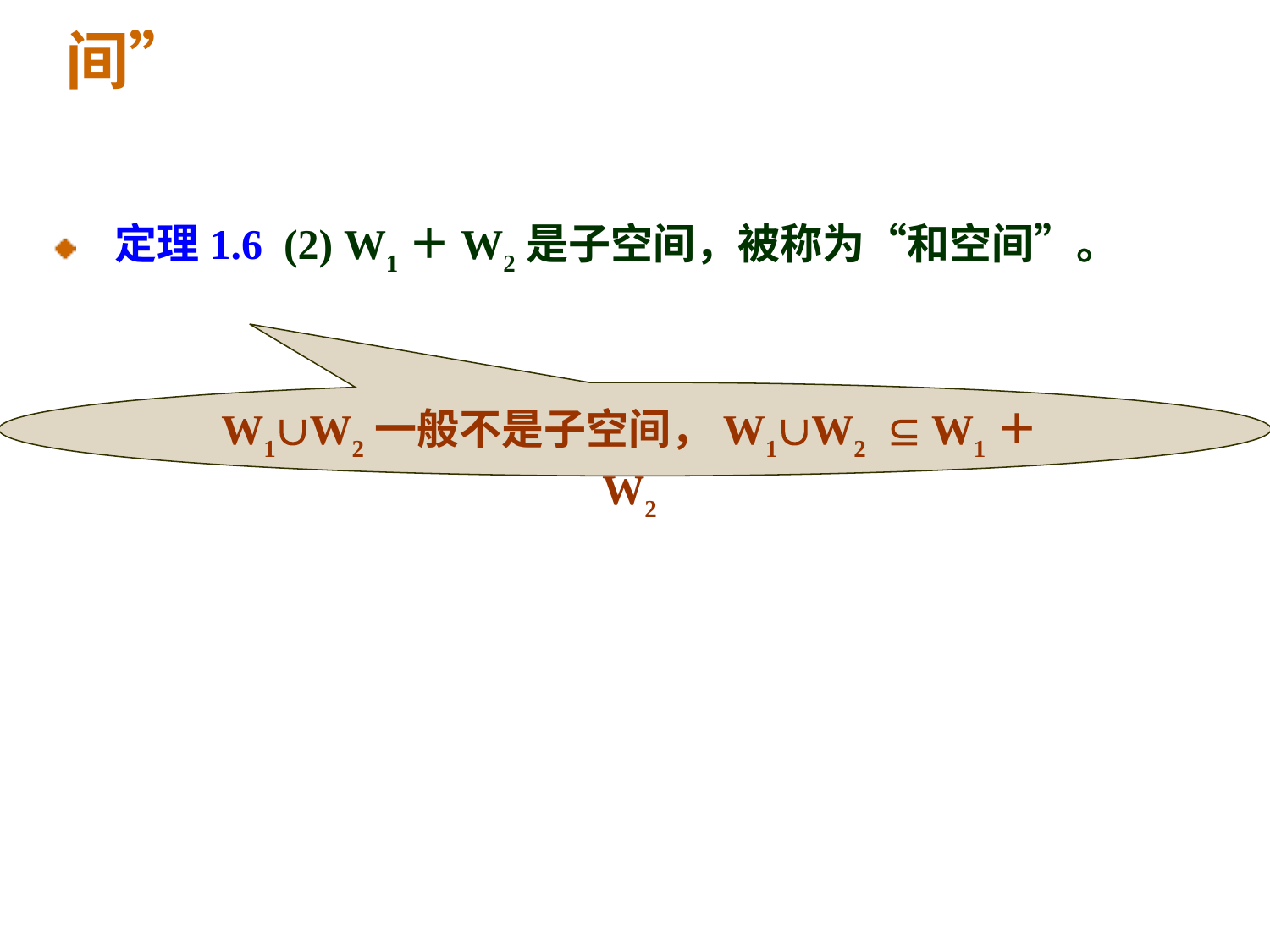

# 2、子空间的运算：“交空间”与“和空间”
   定理1.6  (2) W1＋W2是子空间，被称为“和空间”。

W1∪W2一般不是子空间，W1∪W2  ⊆ W1＋W2